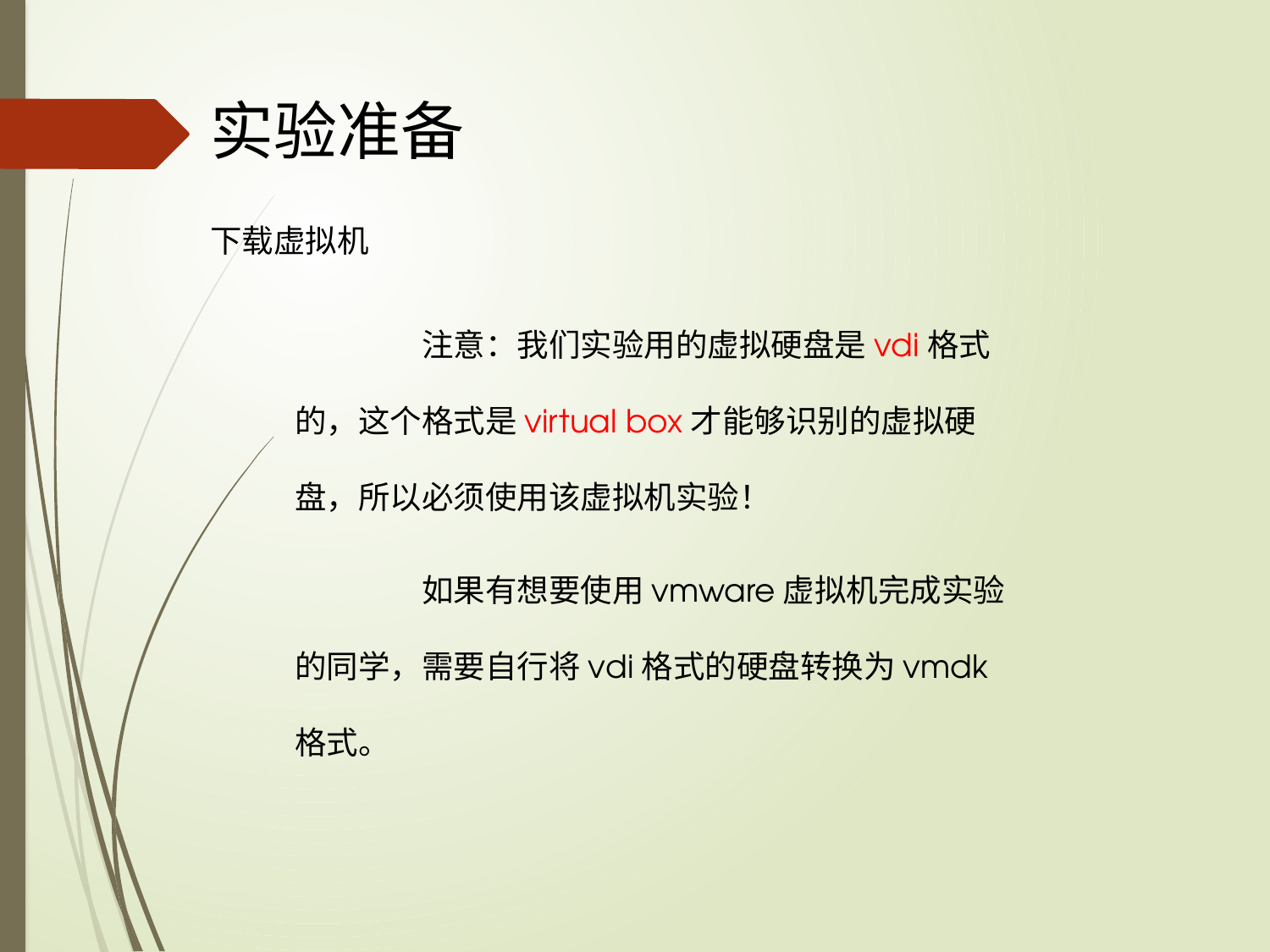

实验准备
下载虚拟机
	注意：我们实验用的虚拟硬盘是vdi格式的，这个格式是virtual box才能够识别的虚拟硬盘，所以必须使用该虚拟机实验！
	如果有想要使用vmware虚拟机完成实验的同学，需要自行将vdi格式的硬盘转换为vmdk格式。